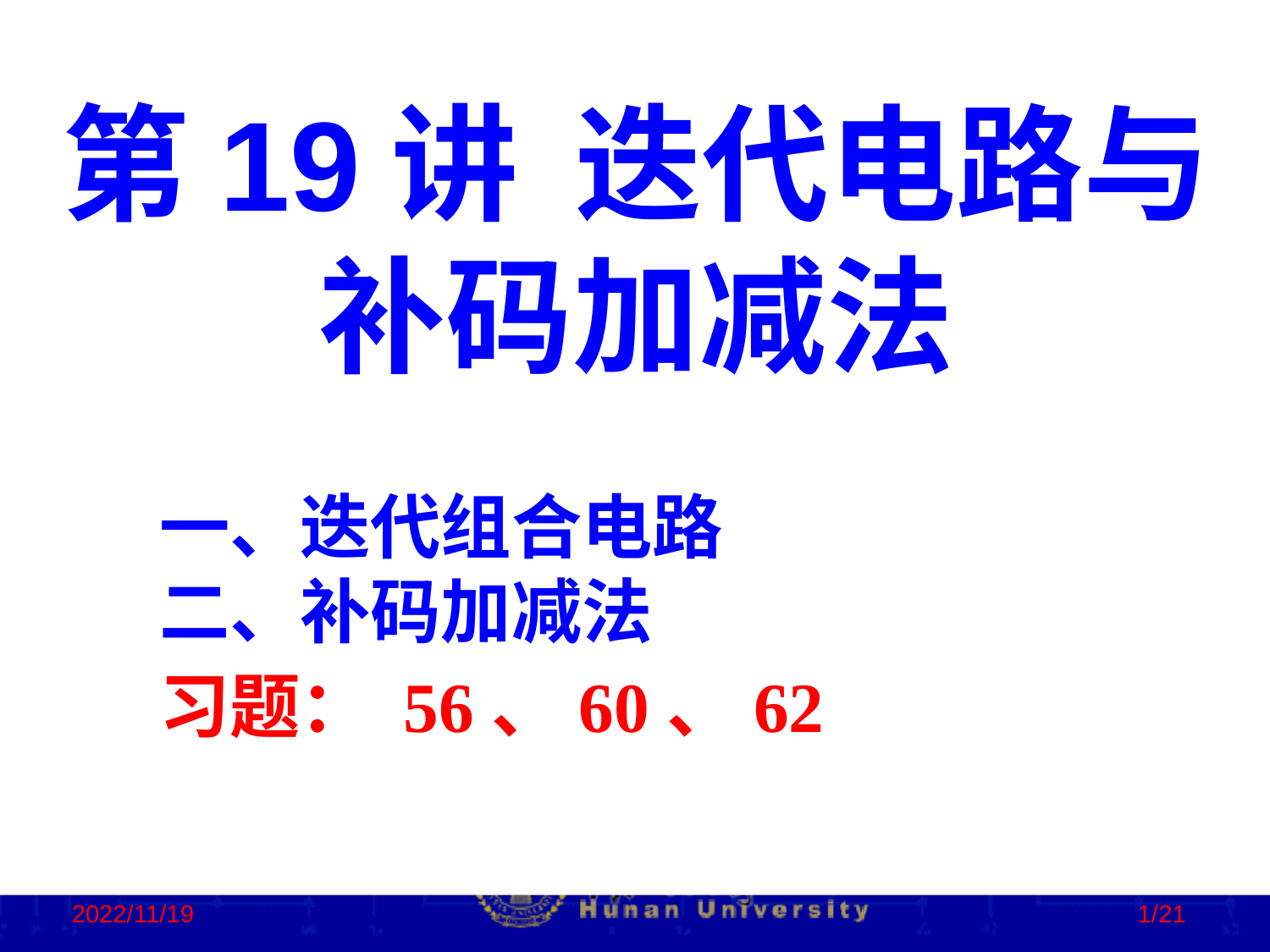

第19讲  迭代电路与补码加减法
一、迭代组合电路
二、补码加减法
习题： 56、60、62
2022/11/19
1/21